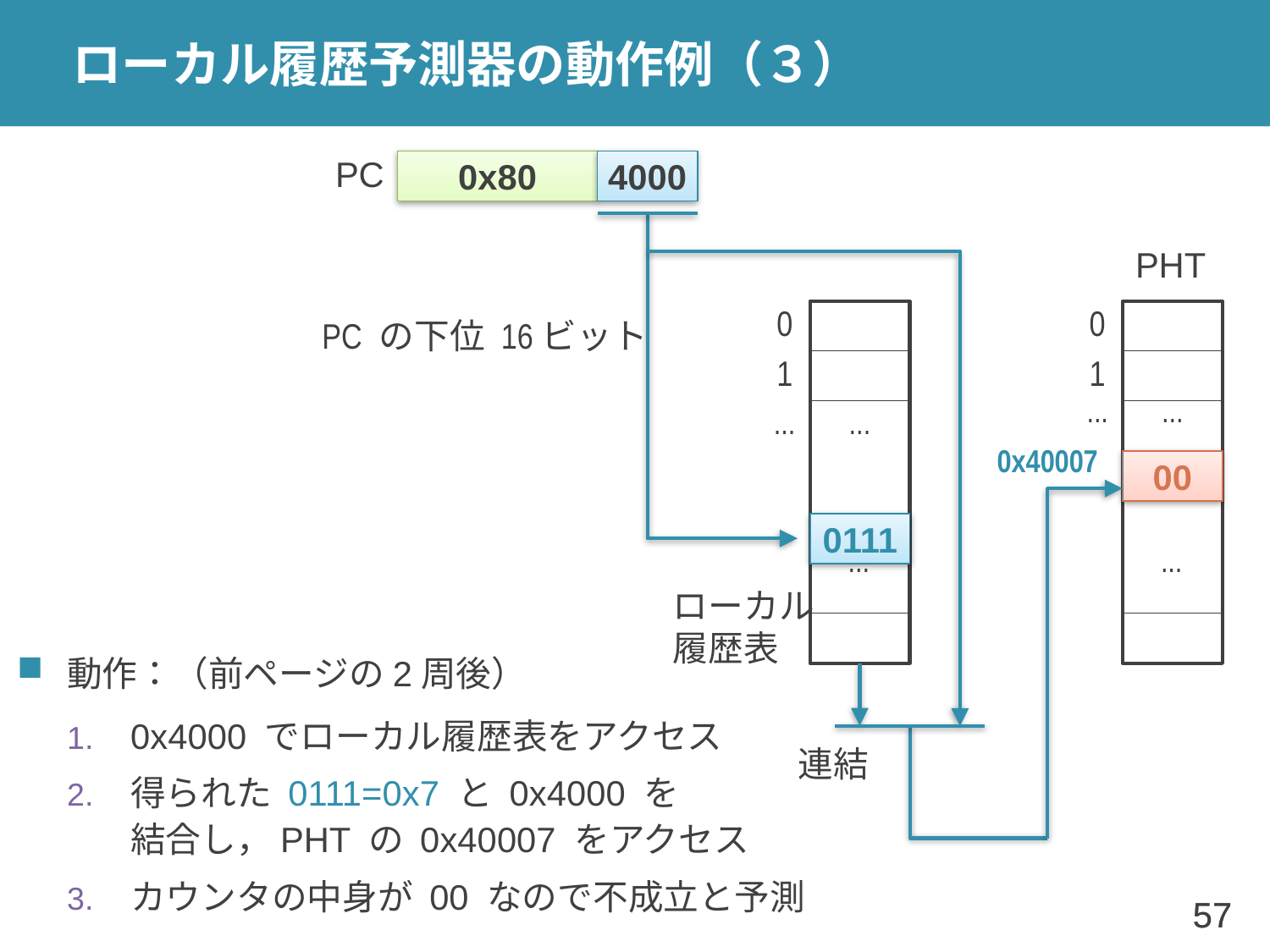

# ローカル履歴予測器の動作例（３）
PC
0x80
4000
PHT

0

0

PC の下位 16ビット
1

1

...
...
...
...
0x40007
00
0111
...
...
ローカル
履歴表

動作：（前ページの2周後）
0x4000 でローカル履歴表をアクセス
得られた 0111=0x7 と 0x4000 を
結合し，PHT の 0x40007 をアクセス
カウンタの中身が 00 なので不成立と予測
連結